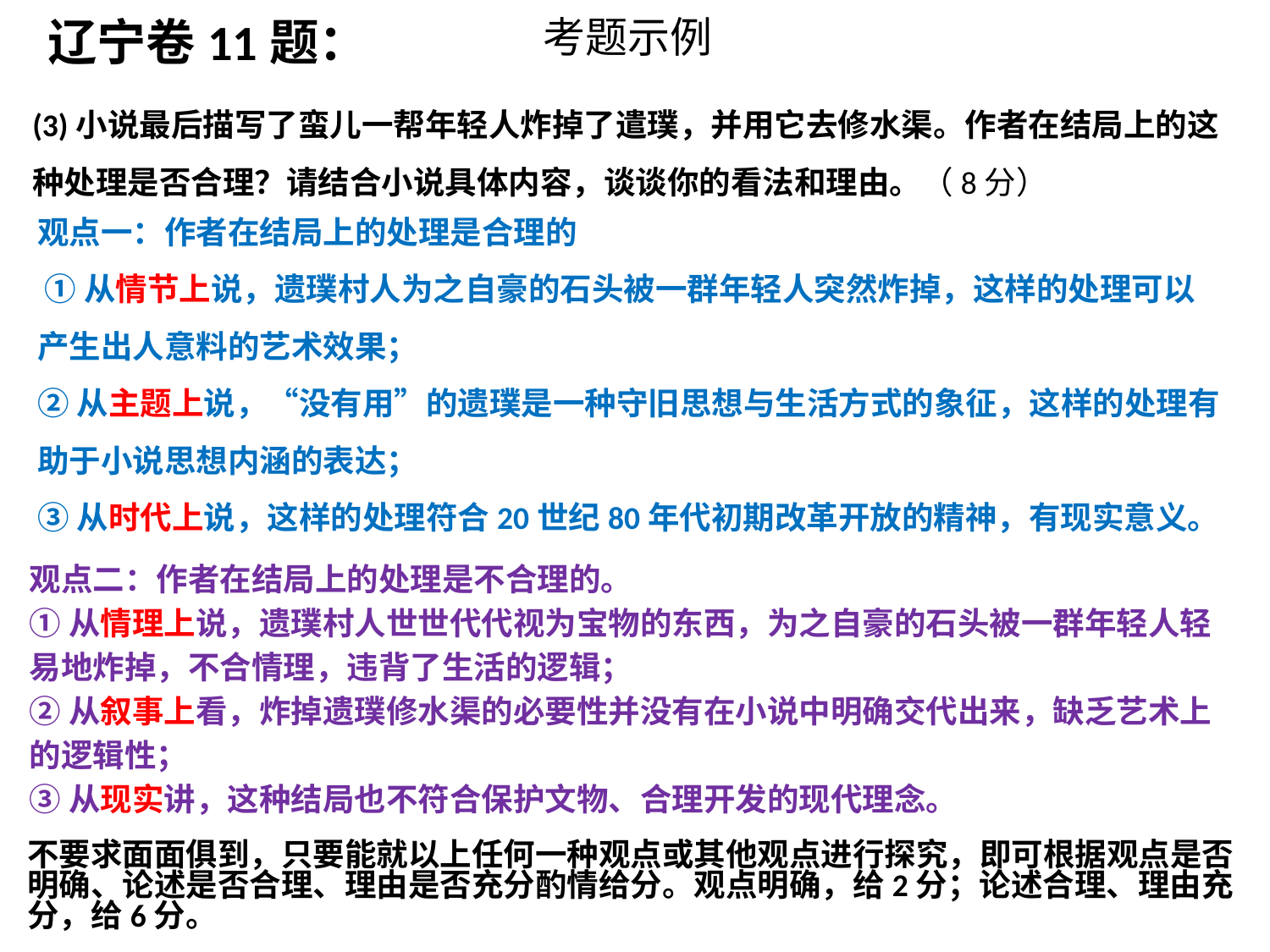

# 考题示例
辽宁卷11题：
(3)小说最后描写了蛮儿一帮年轻人炸掉了遣璞，并用它去修水渠。作者在结局上的这种处理是否合理？请结合小说具体内容，谈谈你的看法和理由。（8分）
观点一：作者在结局上的处理是合理的
 ①从情节上说，遗璞村人为之自豪的石头被一群年轻人突然炸掉，这样的处理可以产生出人意料的艺术效果；
②从主题上说，“没有用”的遗璞是一种守旧思想与生活方式的象征，这样的处理有助于小说思想内涵的表达；
③从时代上说，这样的处理符合20世纪80年代初期改革开放的精神，有现实意义。
观点二：作者在结局上的处理是不合理的。
①从情理上说，遗璞村人世世代代视为宝物的东西，为之自豪的石头被一群年轻人轻易地炸掉，不合情理，违背了生活的逻辑；
②从叙事上看，炸掉遗璞修水渠的必要性并没有在小说中明确交代出来，缺乏艺术上的逻辑性；
③从现实讲，这种结局也不符合保护文物、合理开发的现代理念。
不要求面面俱到，只要能就以上任何一种观点或其他观点进行探究，即可根据观点是否明确、论述是否合理、理由是否充分酌情给分。观点明确，给2分；论述合理、理由充分，给6分。